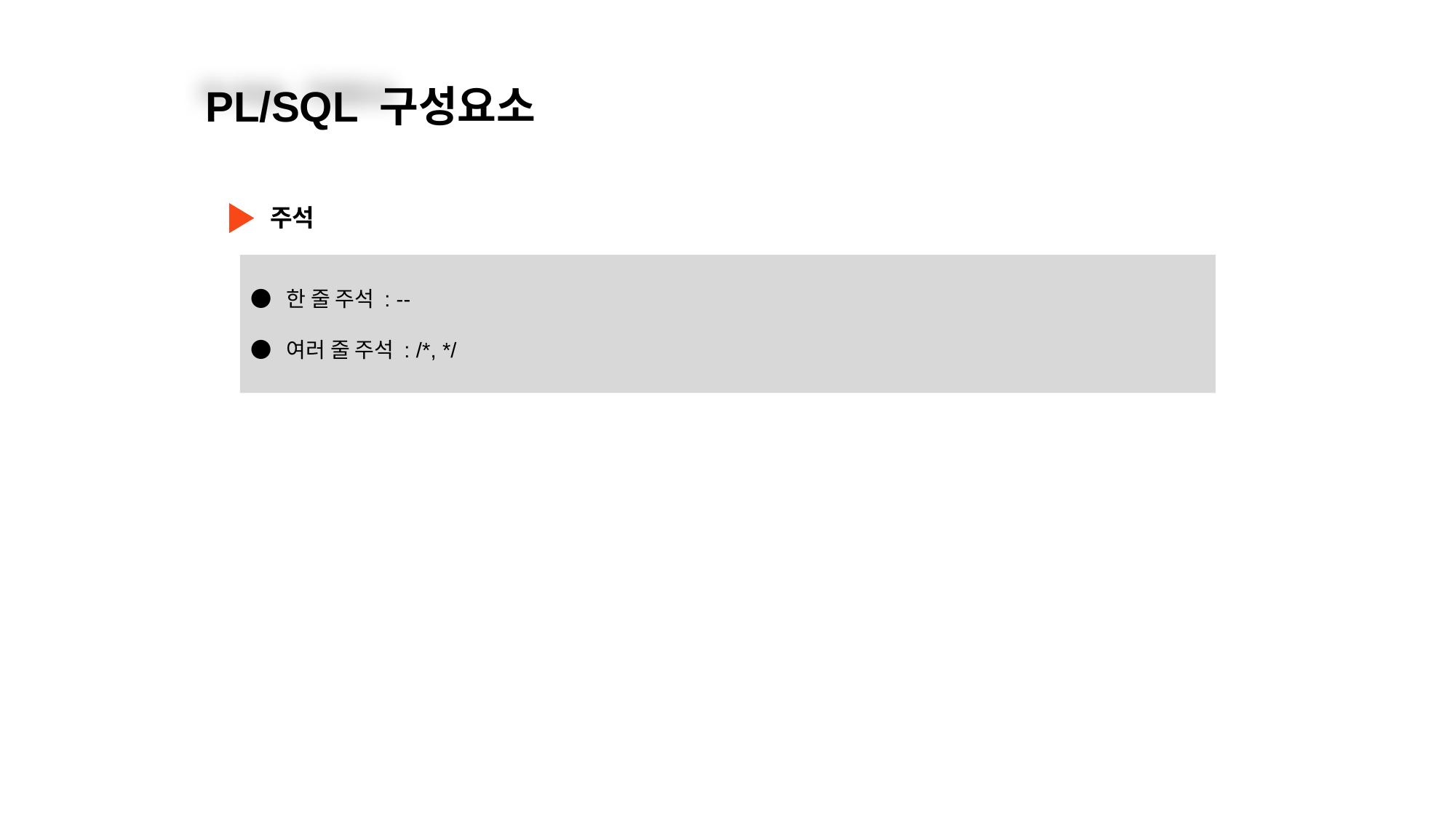

0
PL/SQL 구성요소

주석

●  한 줄 주석 : --

●  여러 줄 주석 : /*, */